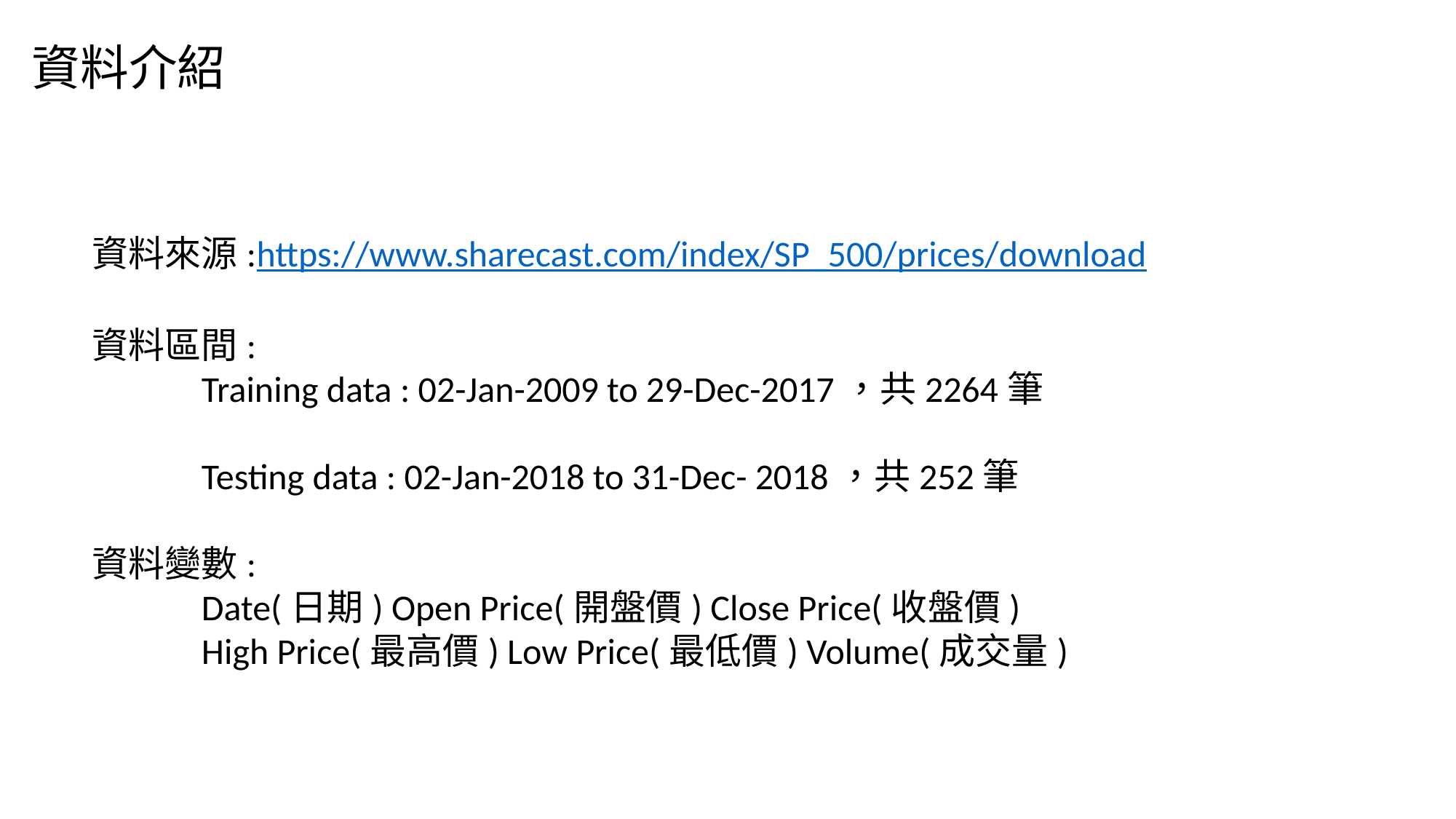

資料介紹
資料來源:https://www.sharecast.com/index/SP_500/prices/download

資料區間:
	Training data : 02-Jan-2009 to 29-Dec-2017，共2264筆

	Testing data : 02-Jan-2018 to 31-Dec- 2018，共252筆

資料變數:
	Date(日期) Open Price(開盤價) Close Price(收盤價)            	High Price(最高價) Low Price(最低價) Volume(成交量)